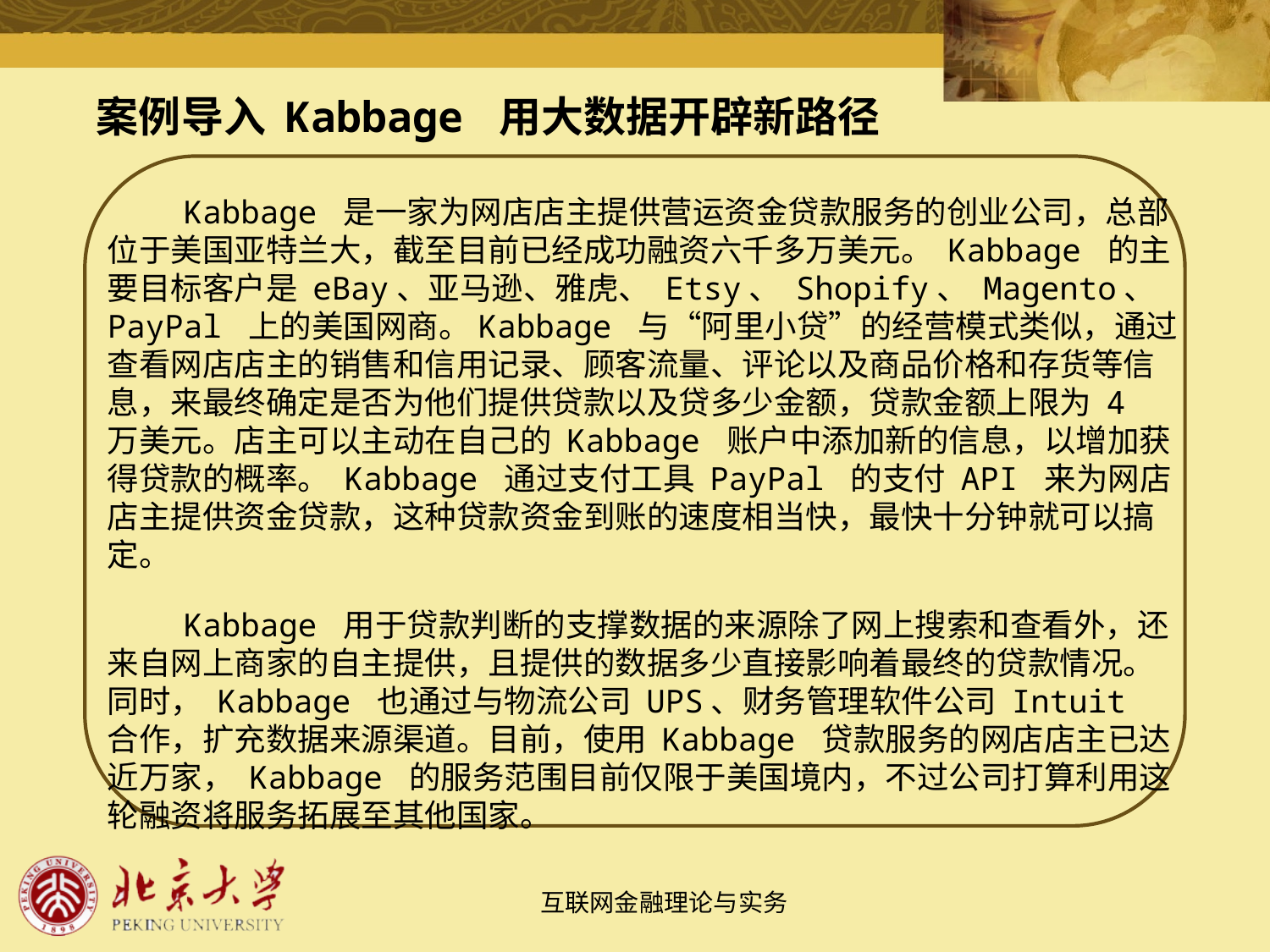

案例导入 Kabbage 用大数据开辟新路径

    Kabbage 是一家为网店店主提供营运资金贷款服务的创业公司，总部位于美国亚特兰大，截至目前已经成功融资六千多万美元。 Kabbage 的主要目标客户是 eBay、亚马逊、雅虎、 Etsy、 Shopify、 Magento、 PayPal 上的美国网商。Kabbage 与“阿里小贷”的经营模式类似，通过查看网店店主的销售和信用记录、顾客流量、评论以及商品价格和存货等信息，来最终确定是否为他们提供贷款以及贷多少金额，贷款金额上限为 4 万美元。店主可以主动在自己的 Kabbage 账户中添加新的信息，以增加获得贷款的概率。 Kabbage 通过支付工具 PayPal 的支付 API 来为网店店主提供资金贷款，这种贷款资金到账的速度相当快，最快十分钟就可以搞定。
    Kabbage 用于贷款判断的支撑数据的来源除了网上搜索和查看外，还来自网上商家的自主提供，且提供的数据多少直接影响着最终的贷款情况。同时， Kabbage 也通过与物流公司 UPS、财务管理软件公司 Intuit 合作，扩充数据来源渠道。目前，使用 Kabbage 贷款服务的网店店主已达近万家， Kabbage 的服务范围目前仅限于美国境内，不过公司打算利用这轮融资将服务拓展至其他国家。
16